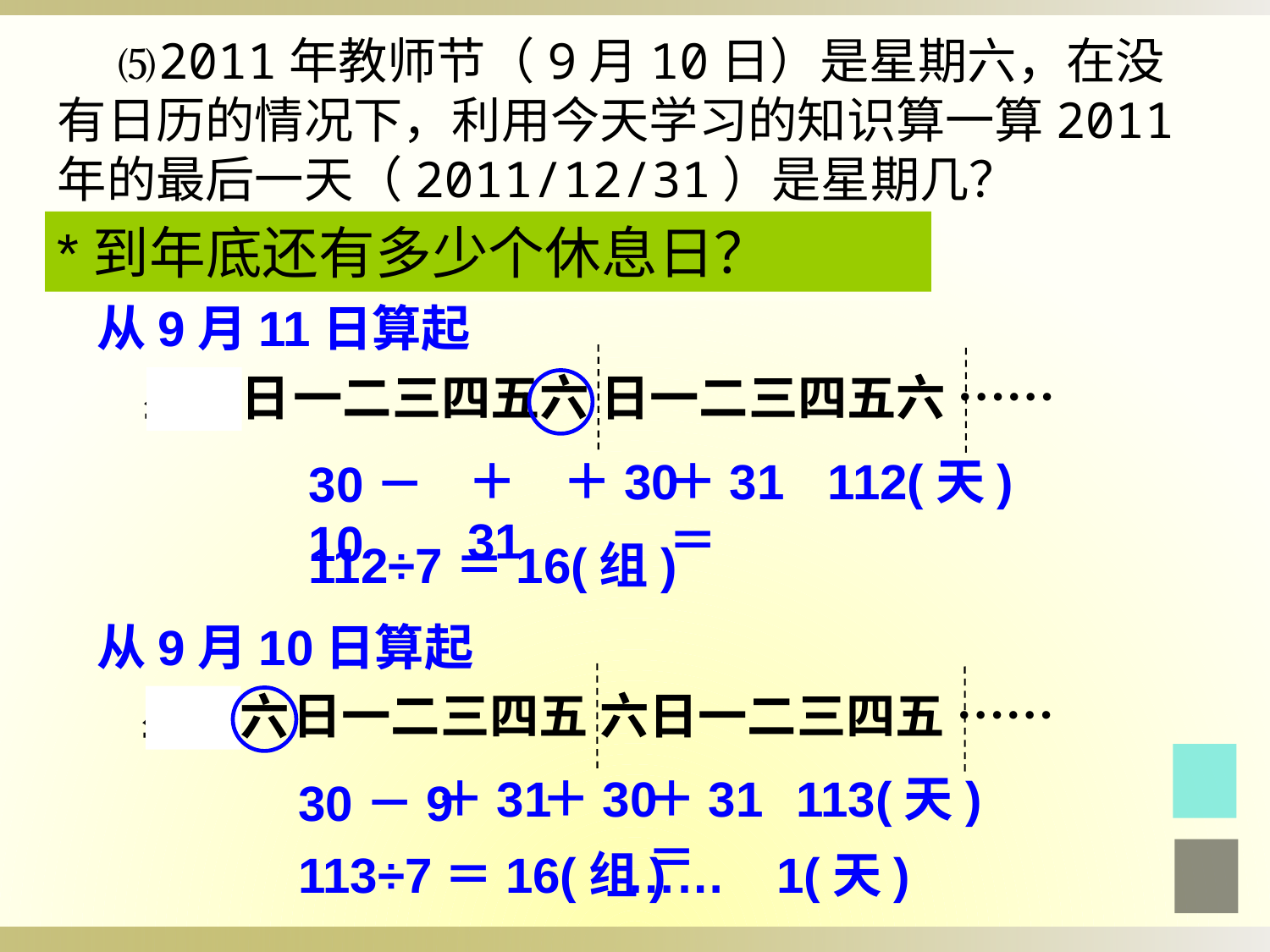

⑸2011年教师节（9月10日）是星期六，在没有日历的情况下，利用今天学习的知识算一算2011年的最后一天（2011/12/31）是星期几？
*到年底还有多少个休息日？
从9月11日算起

一二三四五六 日一二三四五六 ……
星期日

＋31
＋30
＋31＝
112(天)
30－10
112÷7＝16(组)

从9月10日算起

日一二三四五 六日一二三四五 ……
星期六

＋31
＋30
＋31＝
113(天)
30－9
113÷7＝16(组)        1(天)
……